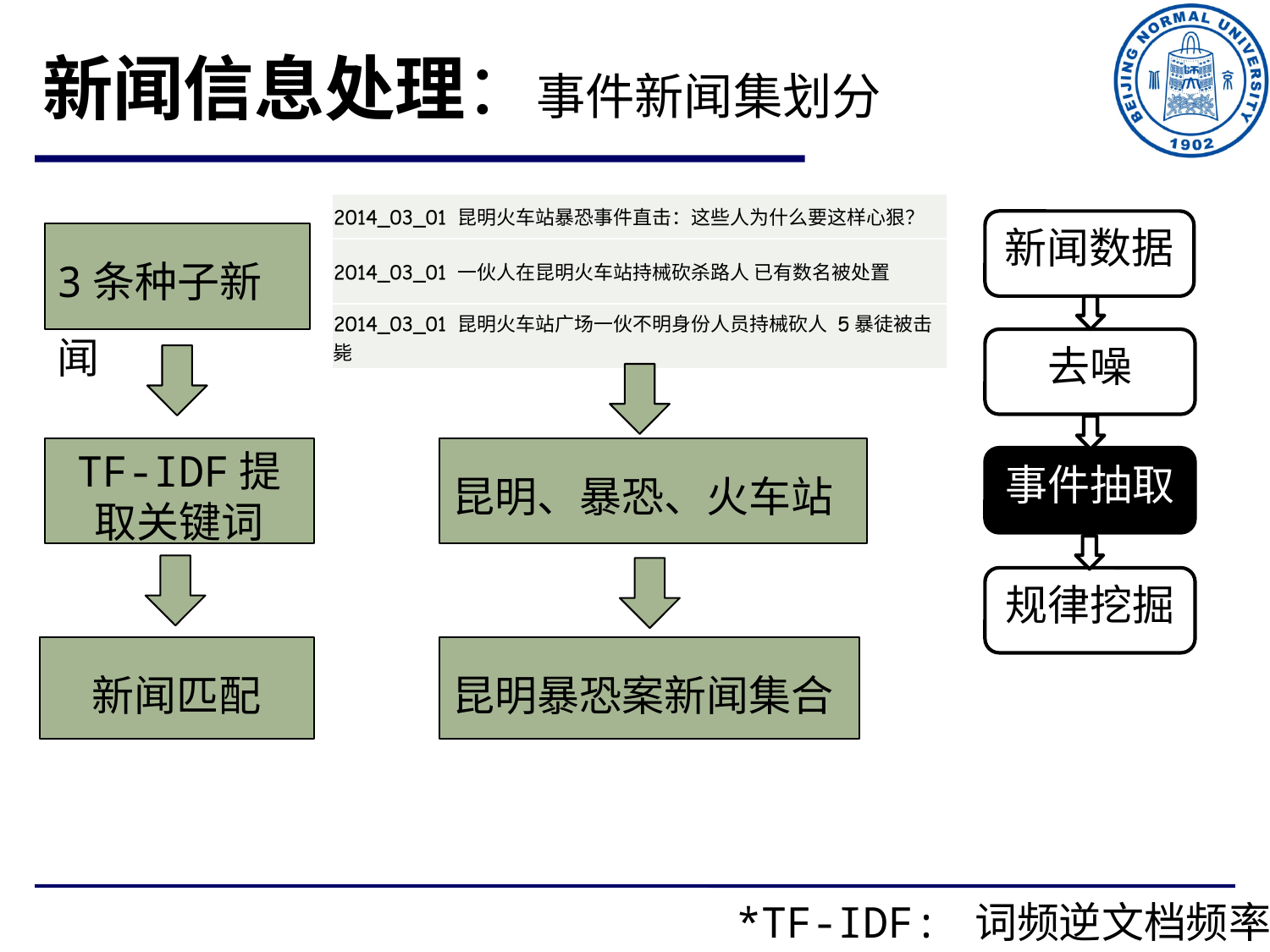

新闻信息处理：事件新闻集划分
| 2014\_03\_01 昆明火车站暴恐事件直击：这些人为什么要这样心狠？ |
| --- |
| 2014\_03\_01 一伙人在昆明火车站持械砍杀路人 已有数名被处置 |
| 2014\_03\_01 昆明火车站广场一伙不明身份人员持械砍人 5暴徒被击毙 |
新闻数据
3条种子新闻

去噪

TF-IDF提取关键词
昆明、暴恐、火车站
事件抽取

规律挖掘
新闻匹配
昆明暴恐案新闻集合
*TF-IDF: 词频逆文档频率